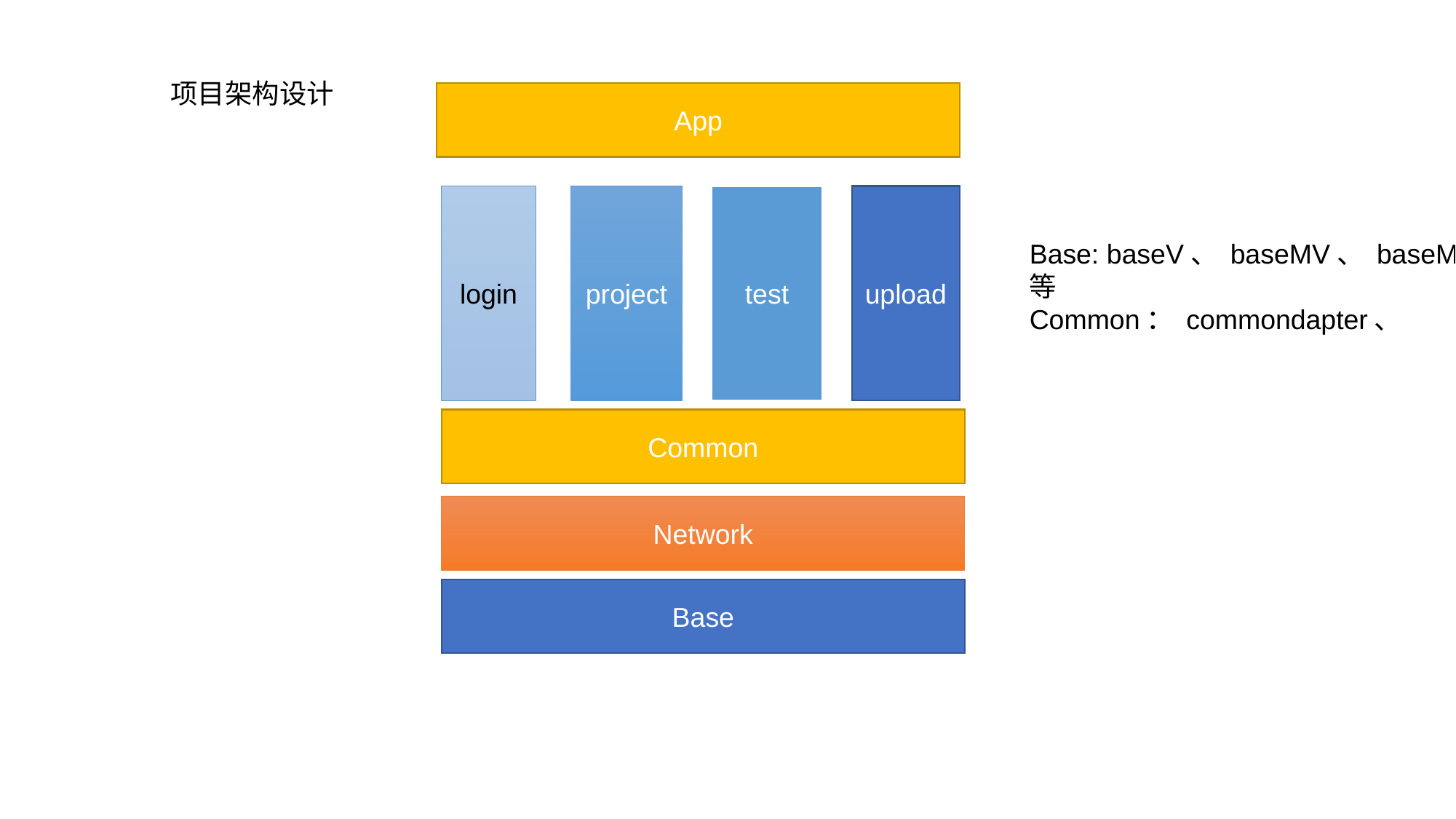

项目架构设计
App
test
project
upload
login
Base: baseV、 baseMV、 baseM 等
Common： commondapter、
Common
Network
Base